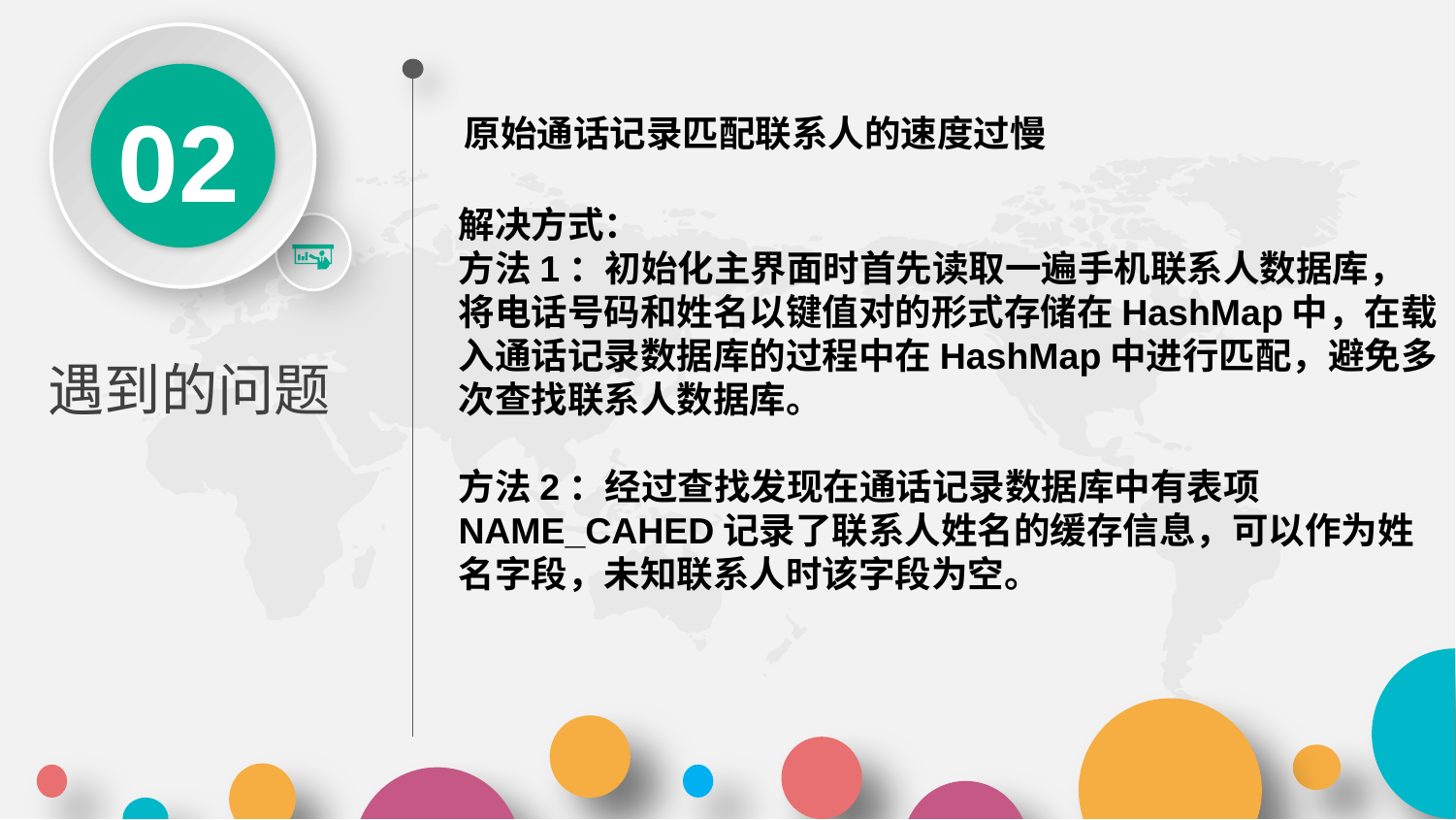

02

原始通话记录匹配联系人的速度过慢
解决方式：
方法1：初始化主界面时首先读取一遍手机联系人数据库，将电话号码和姓名以键值对的形式存储在HashMap中，在载入通话记录数据库的过程中在HashMap中进行匹配，避免多次查找联系人数据库。

方法2：经过查找发现在通话记录数据库中有表项NAME_CAHED记录了联系人姓名的缓存信息，可以作为姓名字段，未知联系人时该字段为空。

遇到的问题